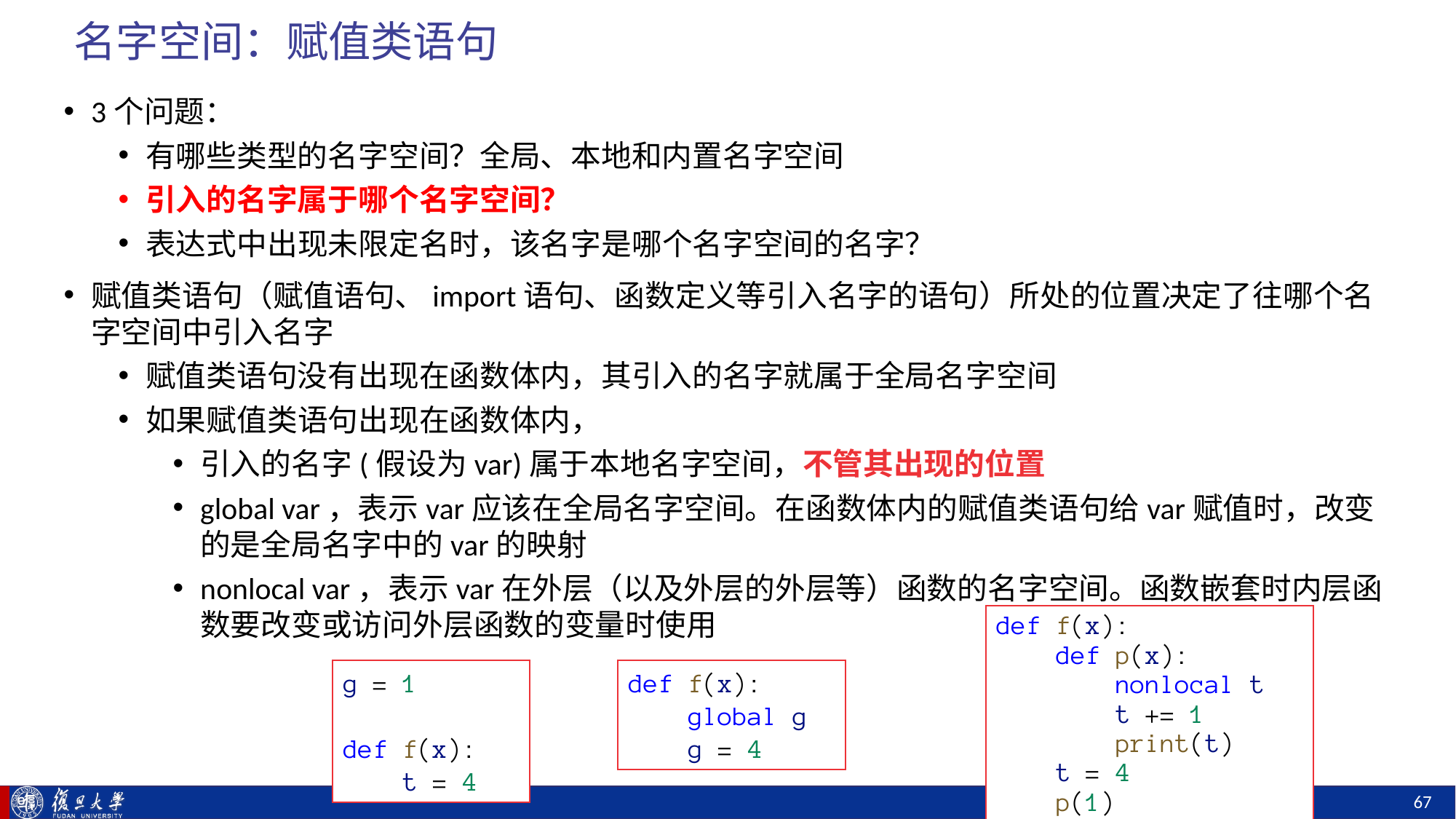

# 名字空间：赋值类语句
3个问题：
有哪些类型的名字空间？全局、本地和内置名字空间
引入的名字属于哪个名字空间？
表达式中出现未限定名时，该名字是哪个名字空间的名字？
赋值类语句（赋值语句、import语句、函数定义等引入名字的语句）所处的位置决定了往哪个名字空间中引入名字
赋值类语句没有出现在函数体内，其引入的名字就属于全局名字空间
如果赋值类语句出现在函数体内，
引入的名字(假设为var)属于本地名字空间，不管其出现的位置
global var，表示var应该在全局名字空间。在函数体内的赋值类语句给var赋值时，改变的是全局名字中的var的映射
nonlocal var，表示var在外层（以及外层的外层等）函数的名字空间。函数嵌套时内层函数要改变或访问外层函数的变量时使用

def f(x):
    def p(x):
        nonlocal t
        t += 1
        print(t)
    t = 4
    p(1)
g = 1
def f(x):
    t = 4
def f(x):
    global g
    g = 4